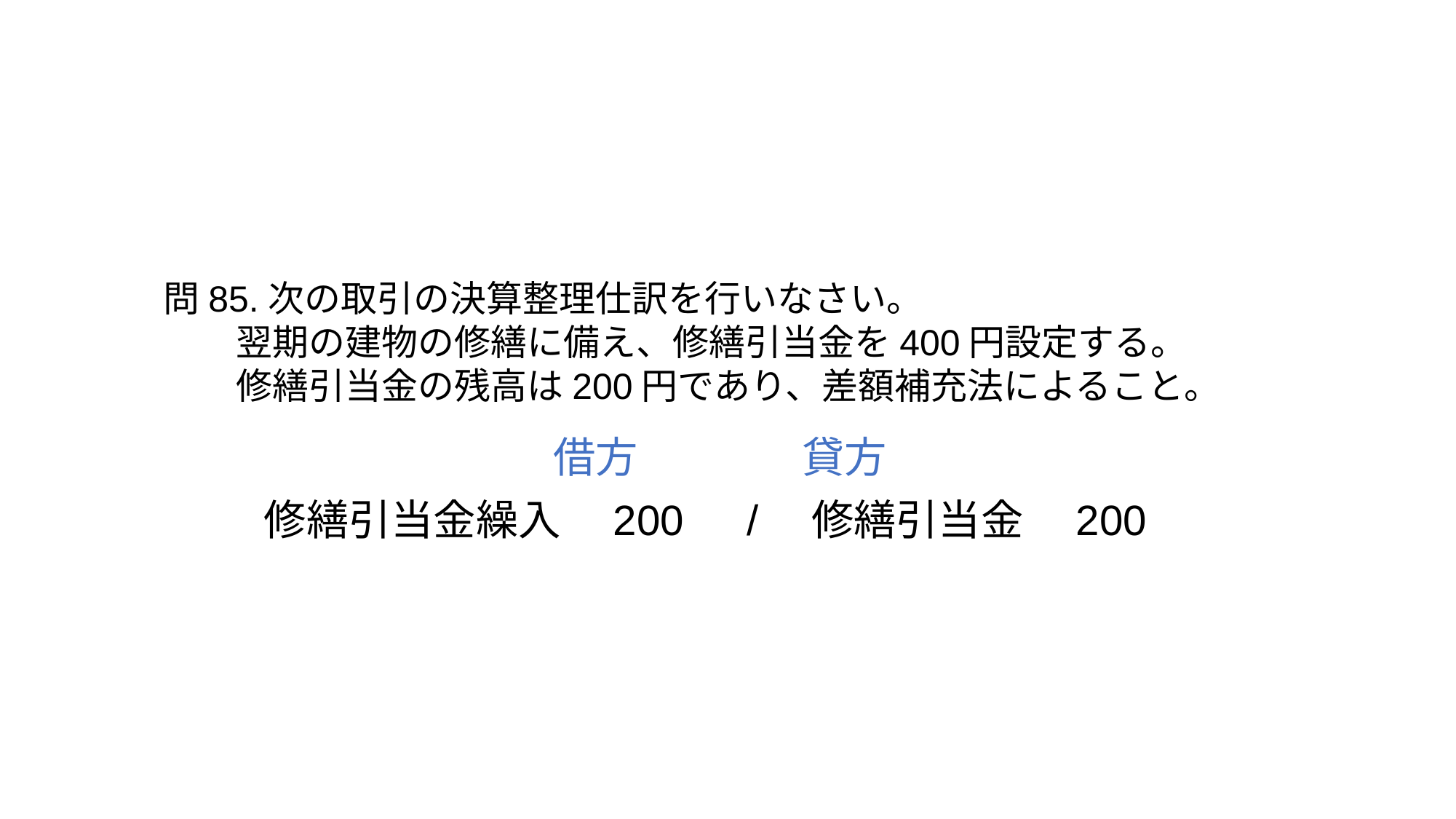

問85.次の取引の決算整理仕訳を行いなさい。
　　翌期の建物の修繕に備え、修繕引当金を400円設定する。
　　修繕引当金の残高は200円であり、差額補充法によること。
借方
貸方
修繕引当金繰入　200　/　修繕引当金　200